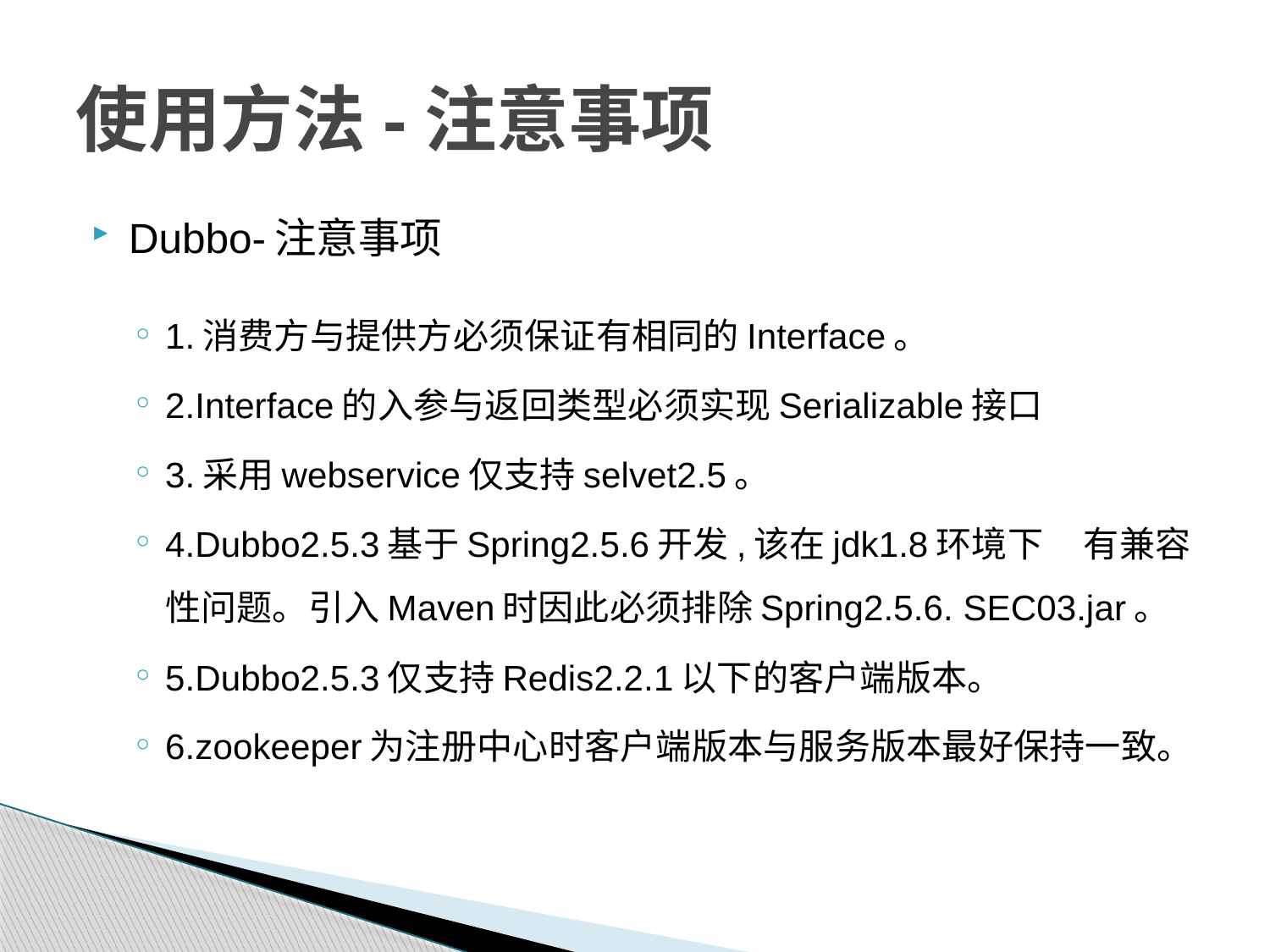

# 使用方法-注意事项
Dubbo-注意事项

1.消费方与提供方必须保证有相同的Interface。
2.Interface的入参与返回类型必须实现Serializable接口
3.采用webservice仅支持selvet2.5。
4.Dubbo2.5.3基于Spring2.5.6开发,该在jdk1.8环境下     有兼容性问题。引入Maven时因此必须排除Spring2.5.6. SEC03.jar。
5.Dubbo2.5.3仅支持Redis2.2.1以下的客户端版本。
6.zookeeper为注册中心时客户端版本与服务版本最好保持一致。